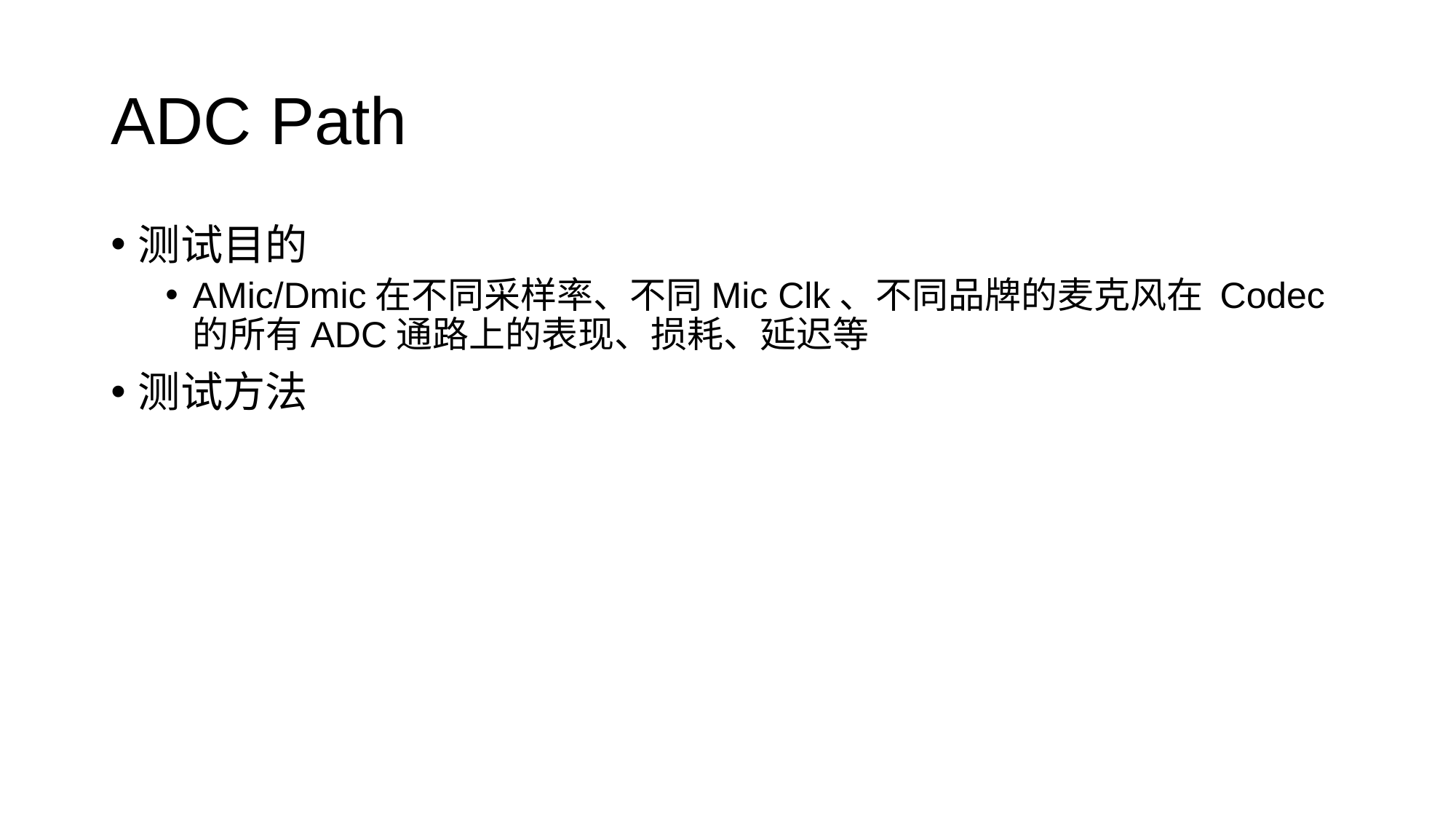

# ADC Path
测试目的
AMic/Dmic在不同采样率、不同Mic Clk、不同品牌的麦克风在 Codec的所有ADC通路上的表现、损耗、延迟等
测试方法